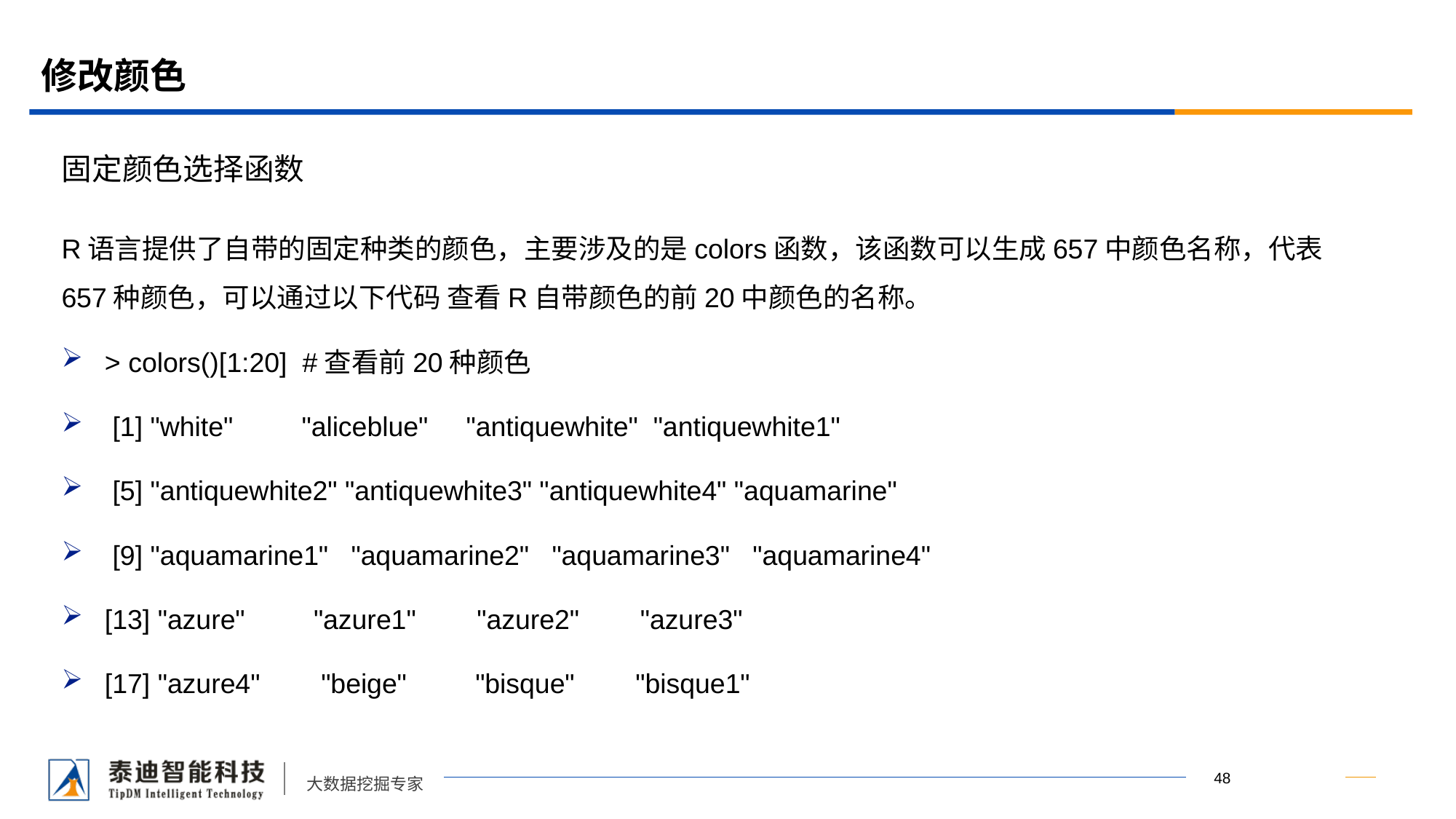

# 修改颜色
固定颜色选择函数
R语言提供了自带的固定种类的颜色，主要涉及的是colors函数，该函数可以生成657中颜色名称，代表657种颜色，可以通过以下代码 查看R自带颜色的前20中颜色的名称。
> colors()[1:20]  #查看前20种颜色
 [1] "white"         "aliceblue"     "antiquewhite"  "antiquewhite1"
 [5] "antiquewhite2" "antiquewhite3" "antiquewhite4" "aquamarine"
 [9] "aquamarine1"   "aquamarine2"   "aquamarine3"   "aquamarine4"
[13] "azure"         "azure1"        "azure2"        "azure3"
[17] "azure4"        "beige"         "bisque"        "bisque1"